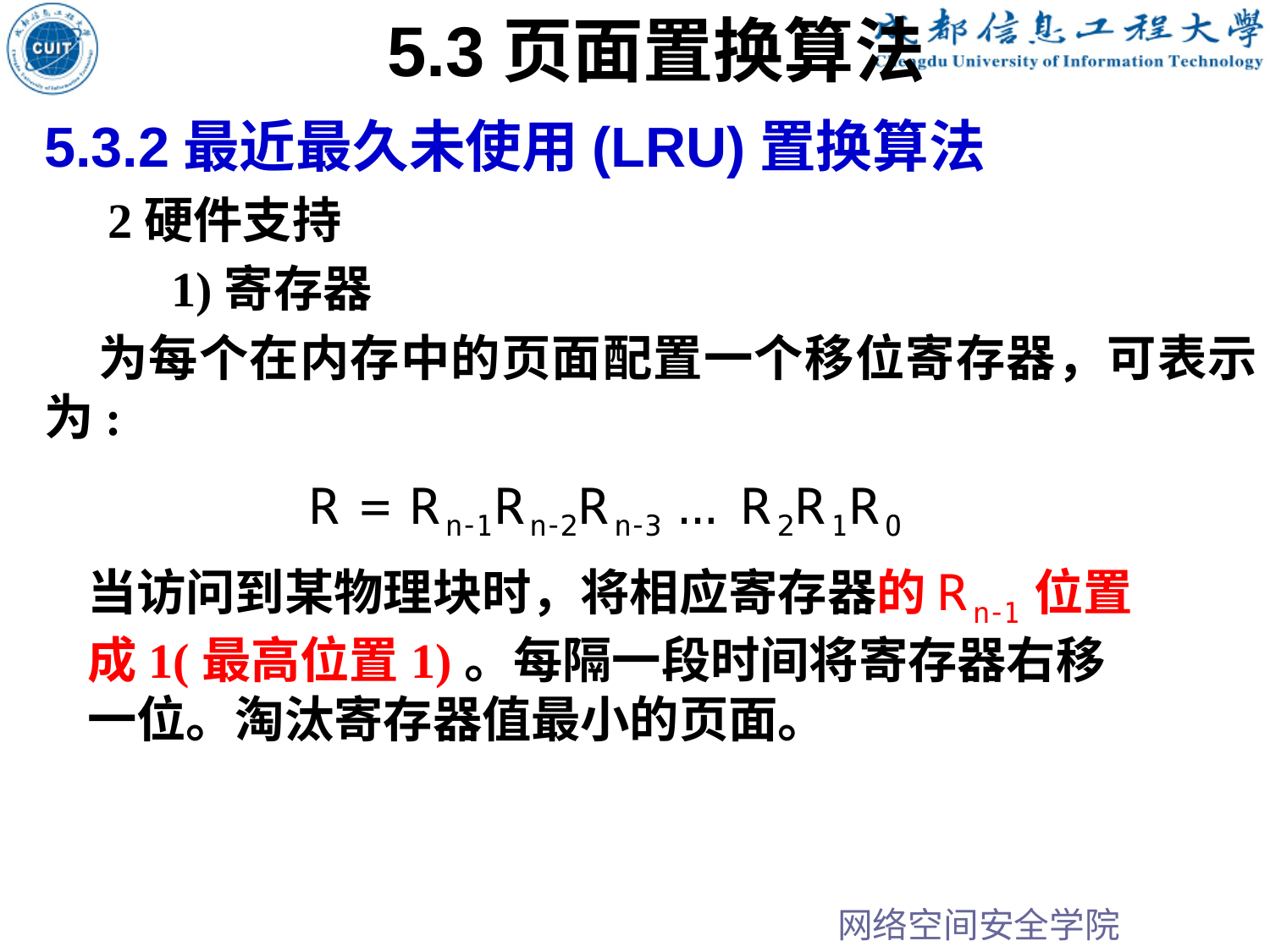

5.3页面置换算法
5.3.2最近最久未使用(LRU)置换算法
2硬件支持
1)寄存器
    为每个在内存中的页面配置一个移位寄存器，可表示为:
R = Rn-1Rn-2Rn-3 … R2R1R0
当访问到某物理块时，将相应寄存器的Rn-1位置成1(最高位置1)。每隔一段时间将寄存器右移一位。淘汰寄存器值最小的页面。